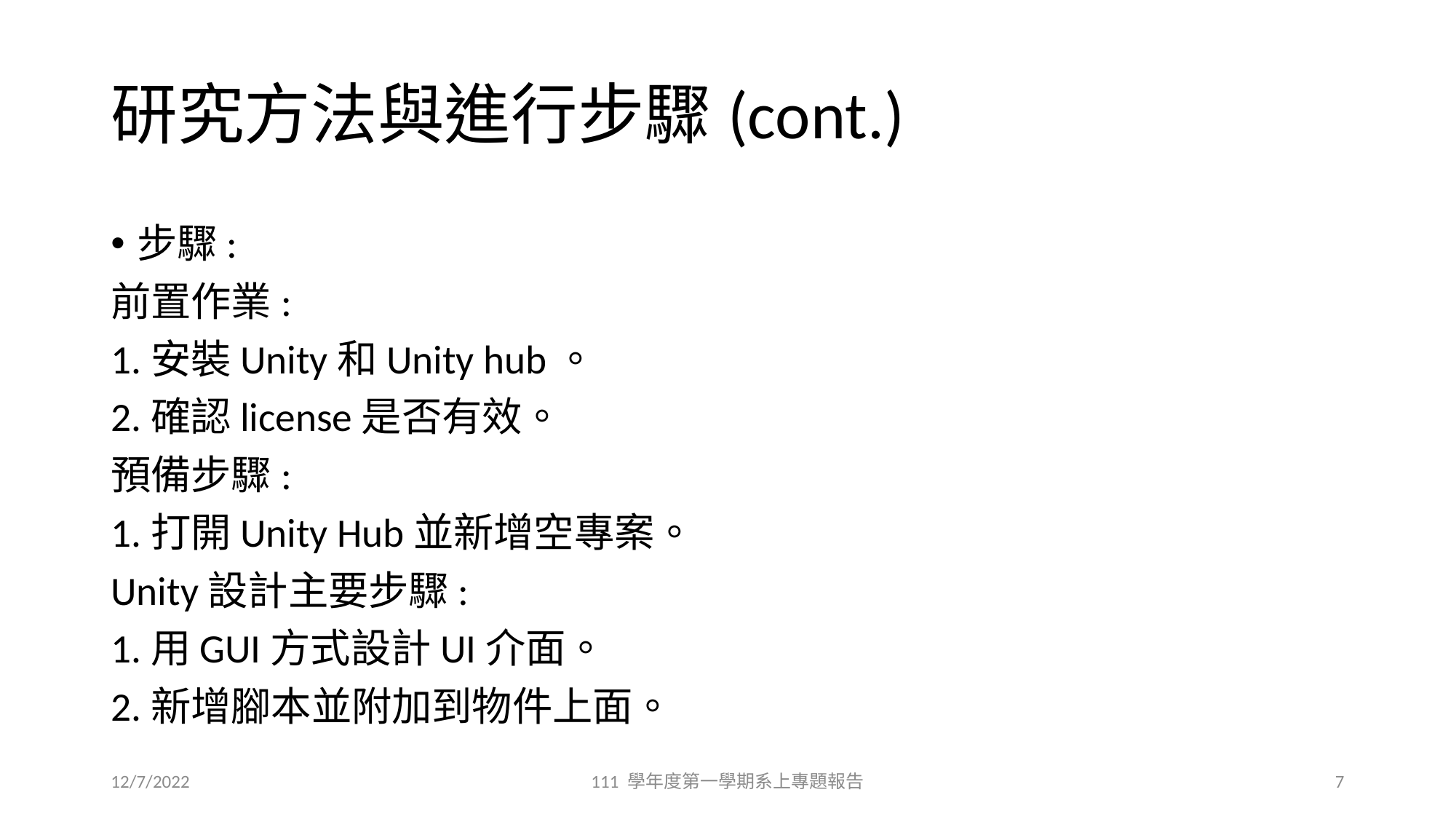

# 研究方法與進行步驟(cont.)
步驟:
前置作業:
1.安裝Unity和Unity hub。
2.確認license是否有效。
預備步驟:
1.打開Unity Hub並新增空專案。
Unity設計主要步驟:
1.用GUI方式設計UI介面。
2.新增腳本並附加到物件上面。

12/7/2022
111 學年度第一學期系上專題報告
7